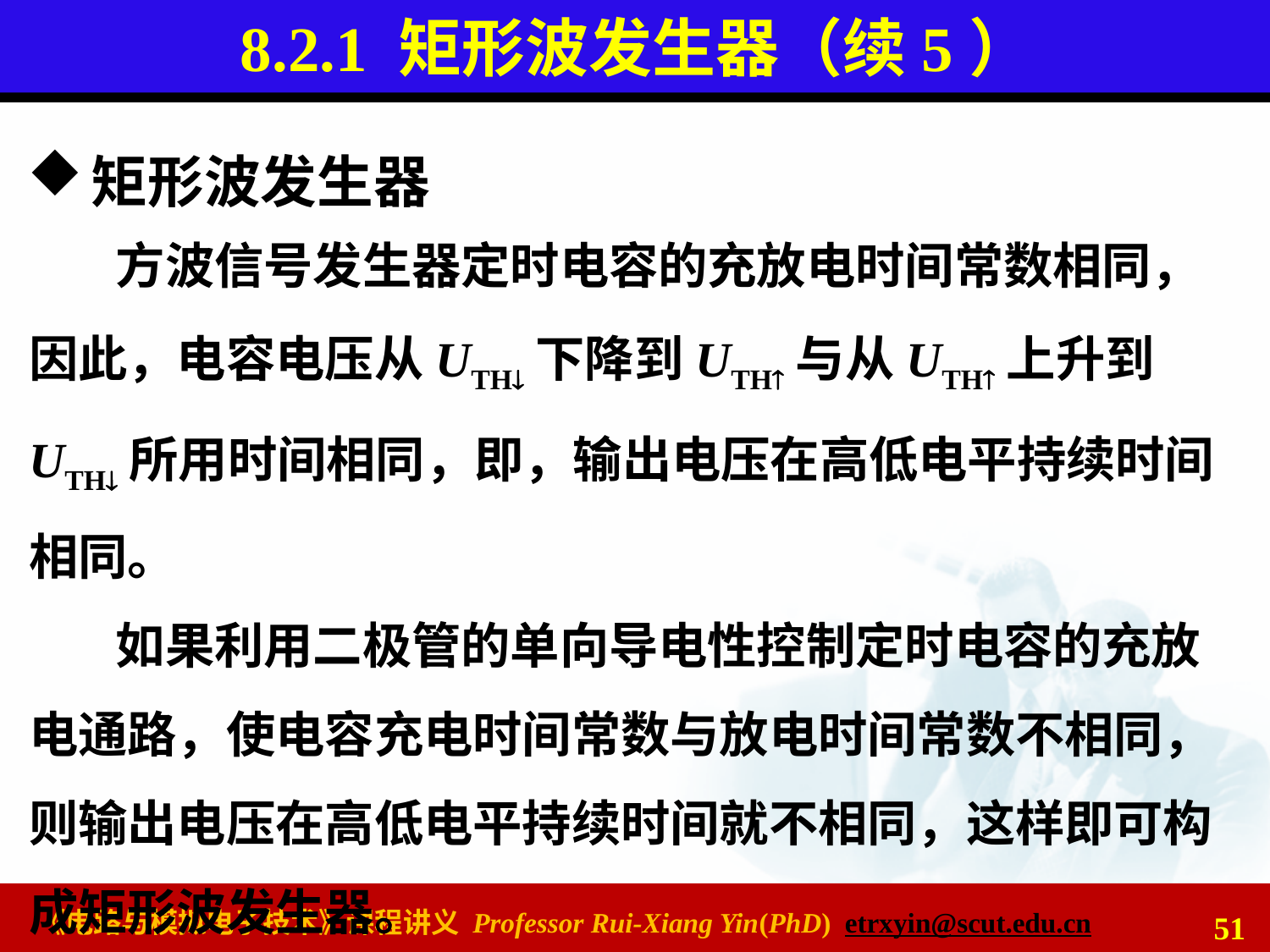

# 8.2.1 矩形波发生器（续5）
矩形波发生器
方波信号发生器定时电容的充放电时间常数相同，因此，电容电压从UTH↓下降到UTH↑与从UTH↑上升到UTH↓所用时间相同，即，输出电压在高低电平持续时间相同。
如果利用二极管的单向导电性控制定时电容的充放电通路，使电容充电时间常数与放电时间常数不相同，则输出电压在高低电平持续时间就不相同，这样即可构成矩形波发生器。
51